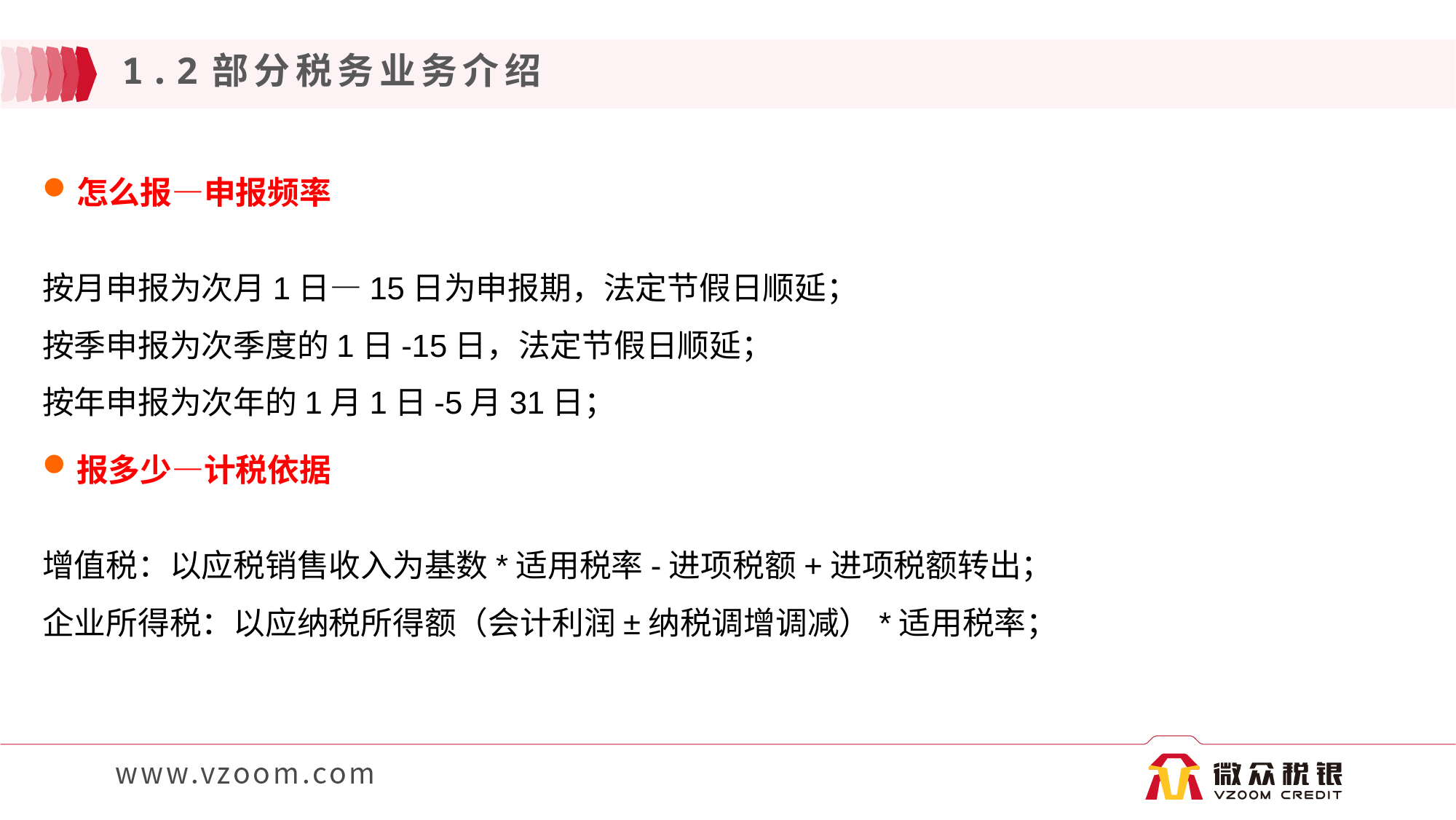

# 1.2部分税务业务介绍
怎么报—申报频率

按月申报为次月1日—15日为申报期，法定节假日顺延；
按季申报为次季度的1日-15日，法定节假日顺延；
按年申报为次年的1月1日-5月31日；

报多少—计税依据

增值税：以应税销售收入为基数*适用税率-进项税额+进项税额转出；
企业所得税：以应纳税所得额（会计利润±纳税调增调减）*适用税率；